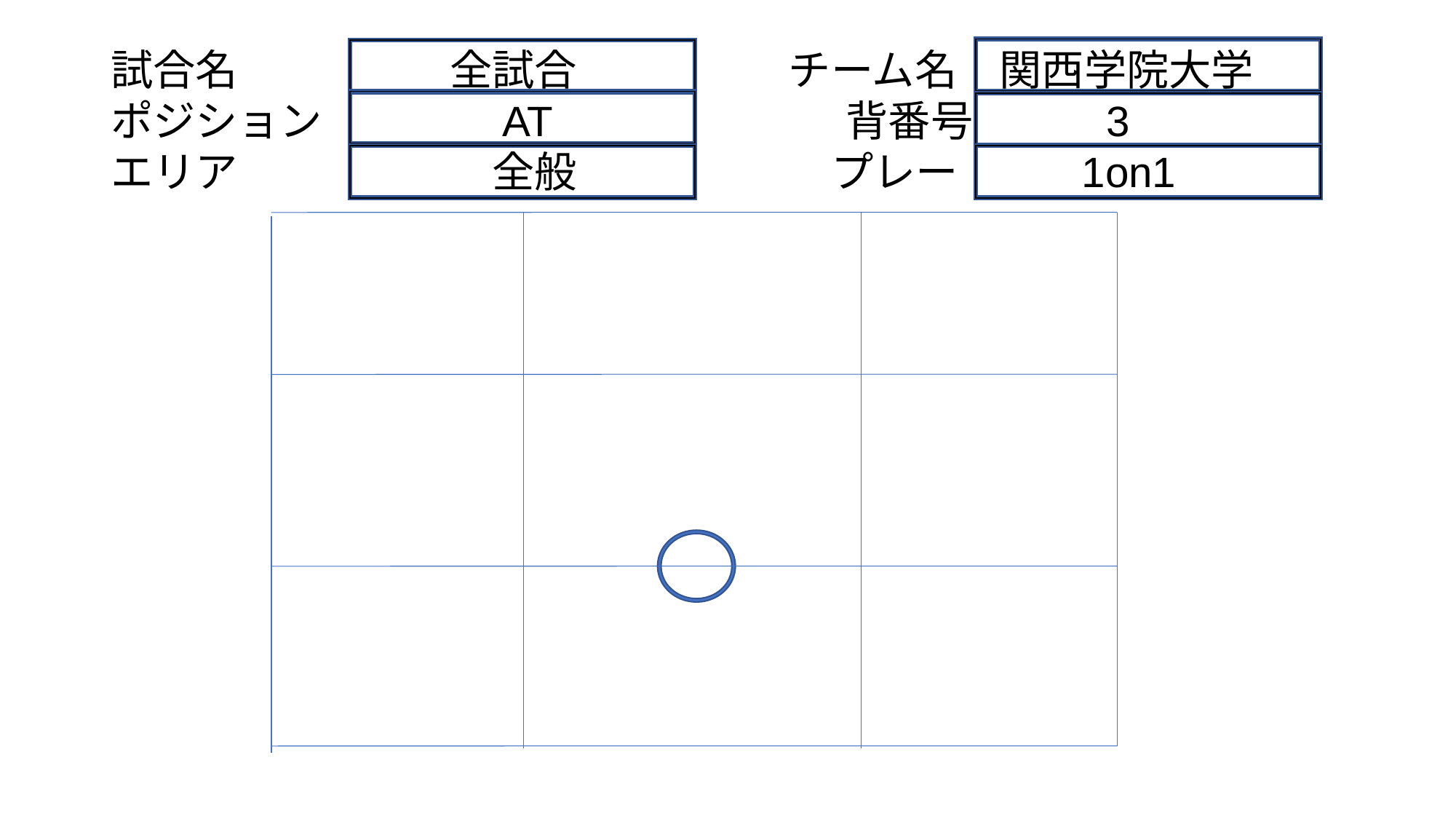

試合名　　　　　全試合　　　　　チーム名　関西学院大学
ポジション　　　　AT　　　　　　   背番号             3
エリア　　　　　　全般　　　　　　プレー　　   1on1